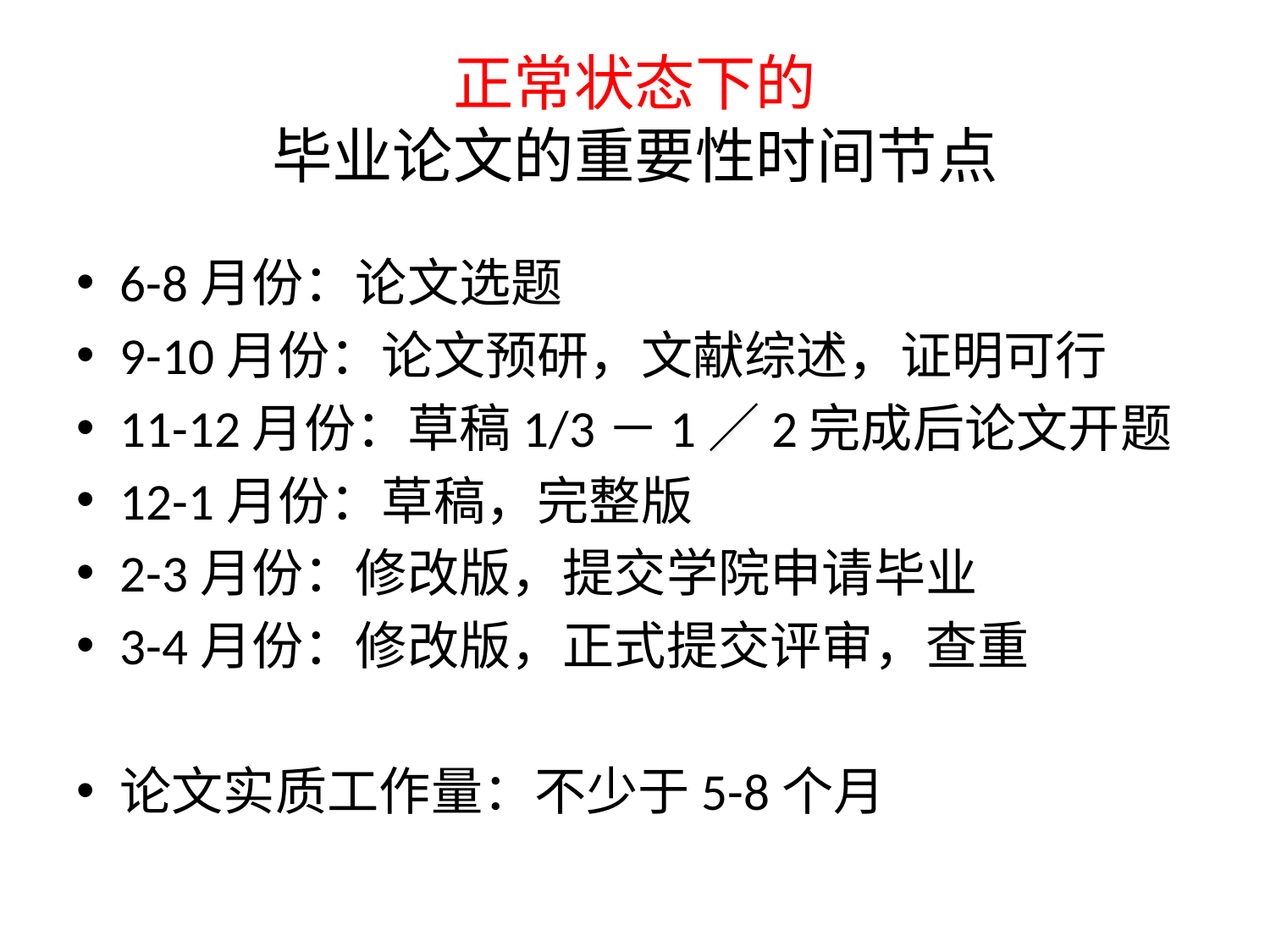

# 正常状态下的 毕业论文的重要性时间节点
6-8月份：论文选题
9-10月份：论文预研，文献综述，证明可行
11-12月份：草稿1/3－1／2完成后论文开题
12-1月份：草稿，完整版
2-3月份：修改版，提交学院申请毕业
3-4月份：修改版，正式提交评审，查重

论文实质工作量：不少于5-8个月